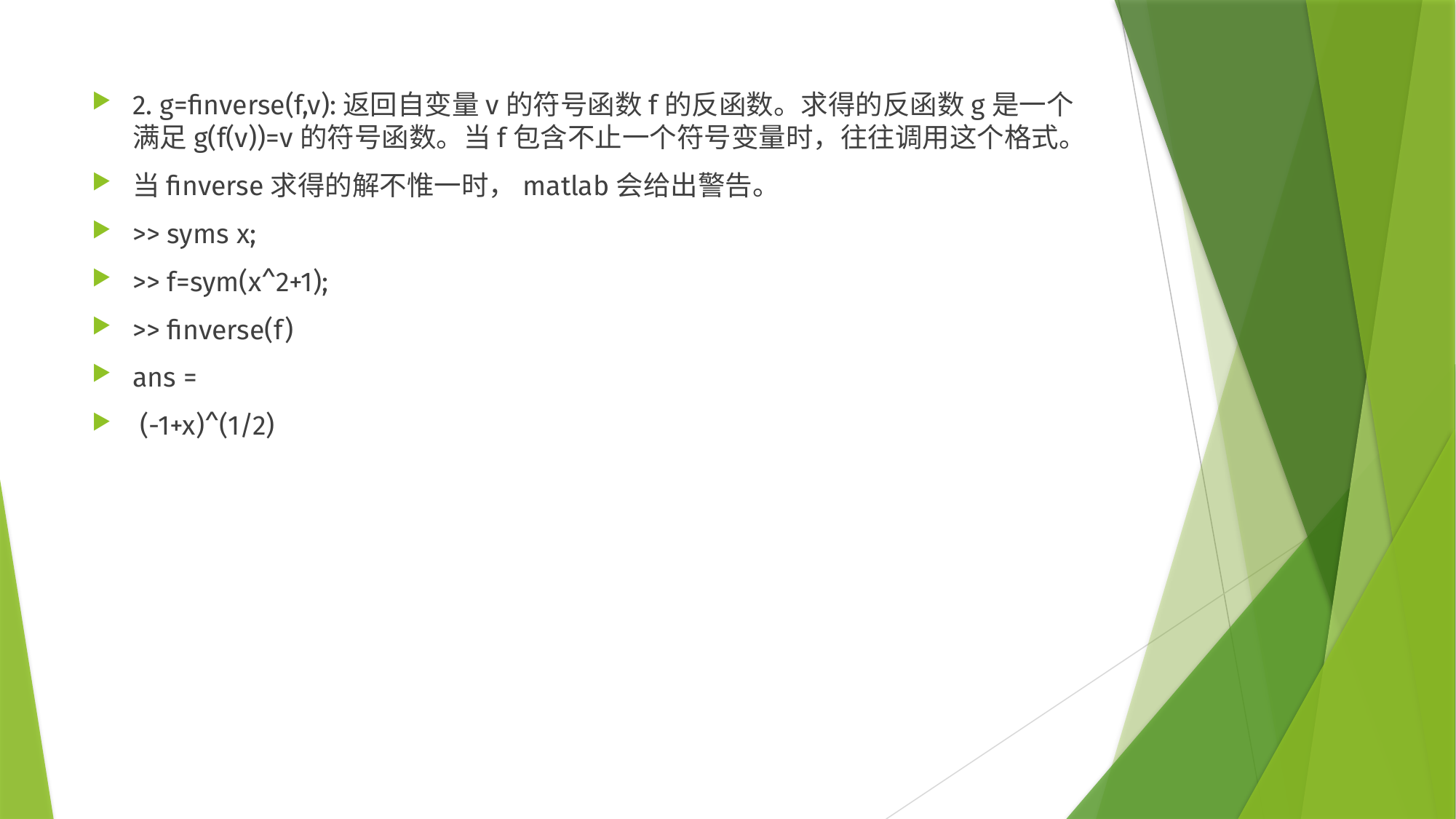

2. g=finverse(f,v):返回自变量v的符号函数f的反函数。求得的反函数g是一个满足g(f(v))=v的符号函数。当f包含不止一个符号变量时，往往调用这个格式。
当finverse求得的解不惟一时，matlab会给出警告。
>> syms x;
>> f=sym(x^2+1);
>> finverse(f)
ans =
 (-1+x)^(1/2)